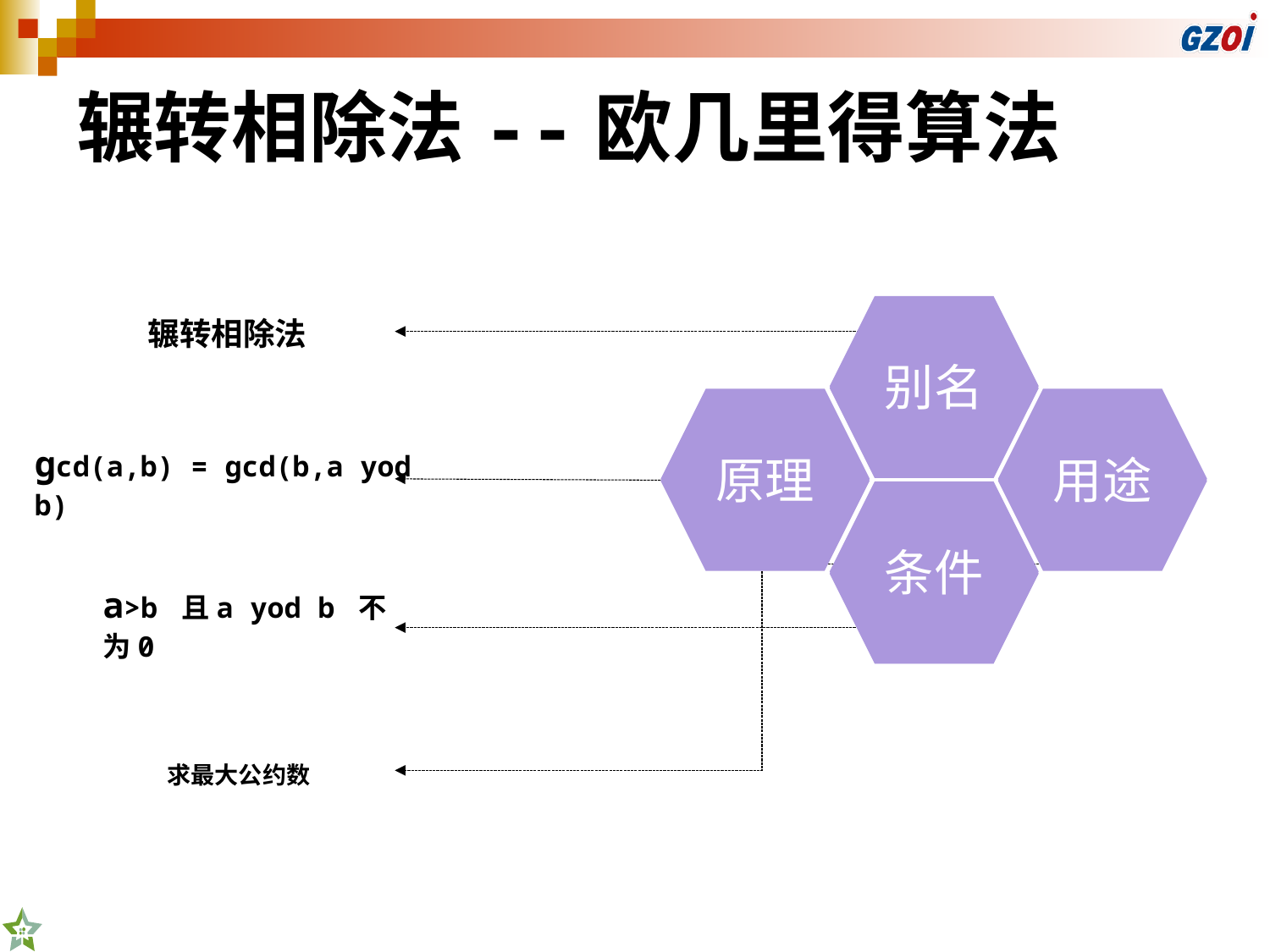

# 辗转相除法--欧几里得算法
辗转相除法
别名
原理
用途
条件
别名
原理
用途
gcd(a,b) = gcd(b,a yod b)
条件
a>b 且a yod b 不为0
求最大公约数